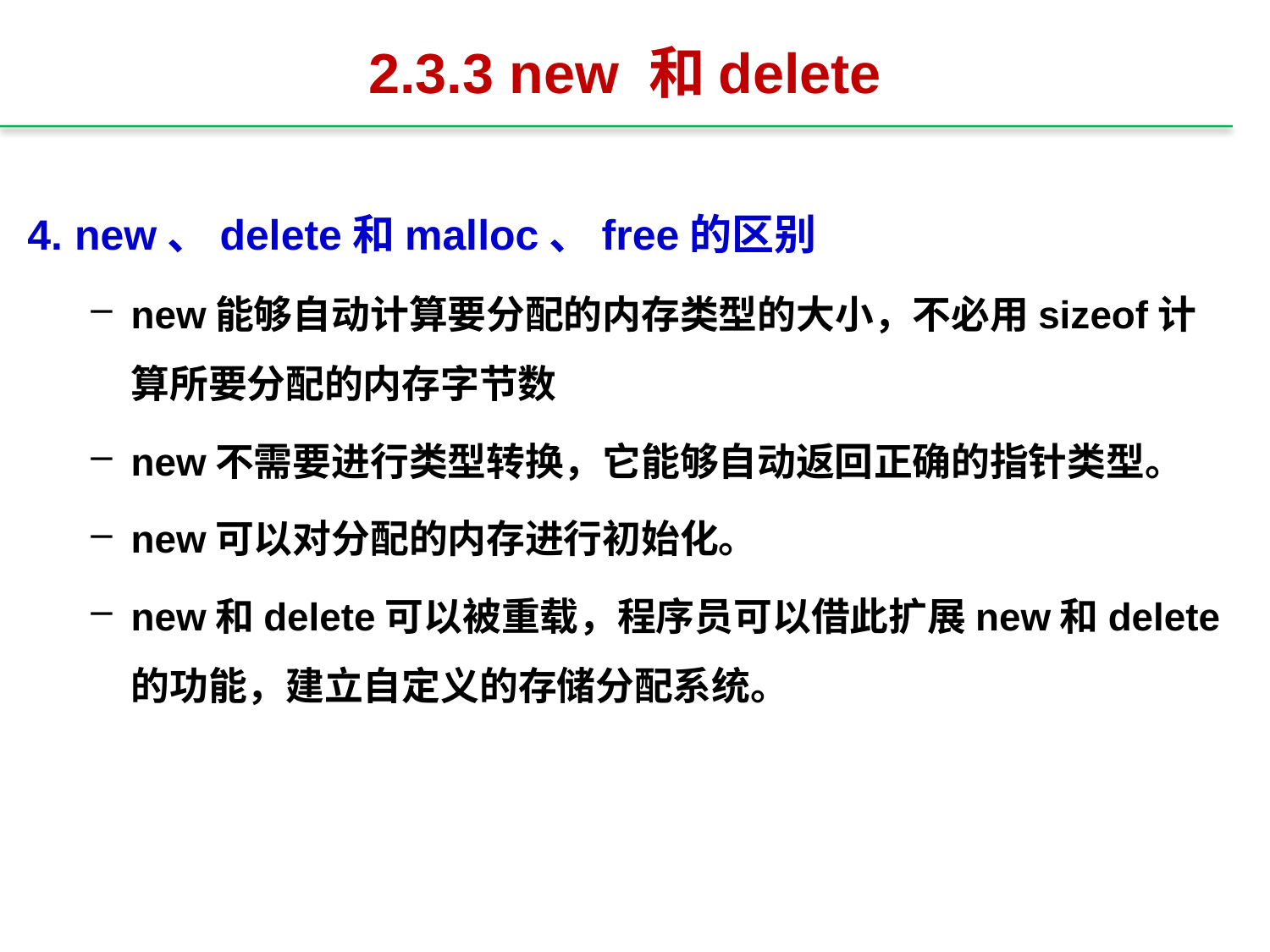

# 2.3.3 new 和delete
4. new、delete和malloc、free的区别
new能够自动计算要分配的内存类型的大小，不必用sizeof计算所要分配的内存字节数
new不需要进行类型转换，它能够自动返回正确的指针类型。
new可以对分配的内存进行初始化。
new和delete可以被重载，程序员可以借此扩展new和delete的功能，建立自定义的存储分配系统。